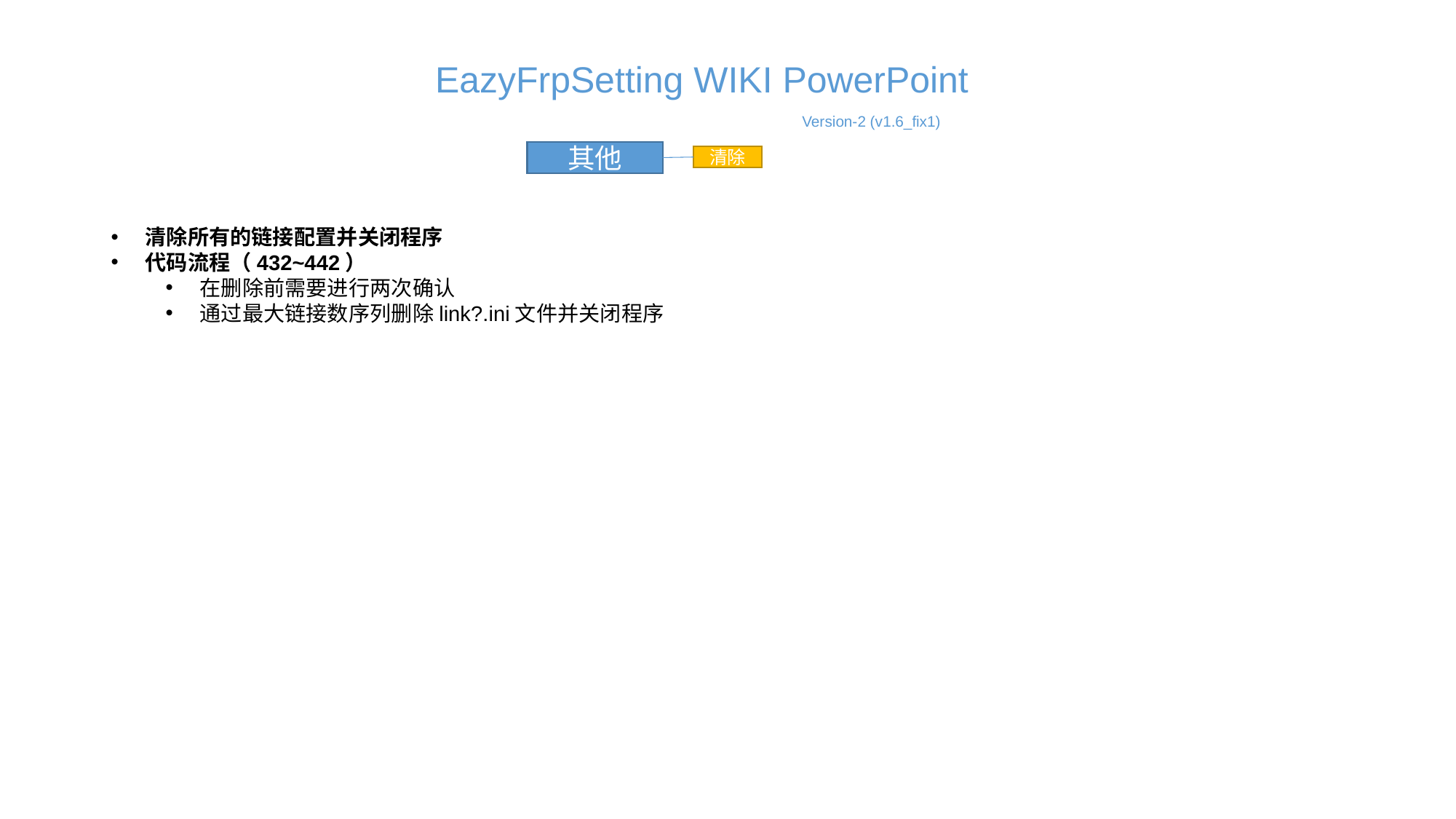

EazyFrpSetting WIKI PowerPoint
Version-2 (v1.6_fix1)
其他
清除
清除所有的链接配置并关闭程序
代码流程（432~442）
在删除前需要进行两次确认
通过最大链接数序列删除link?.ini文件并关闭程序